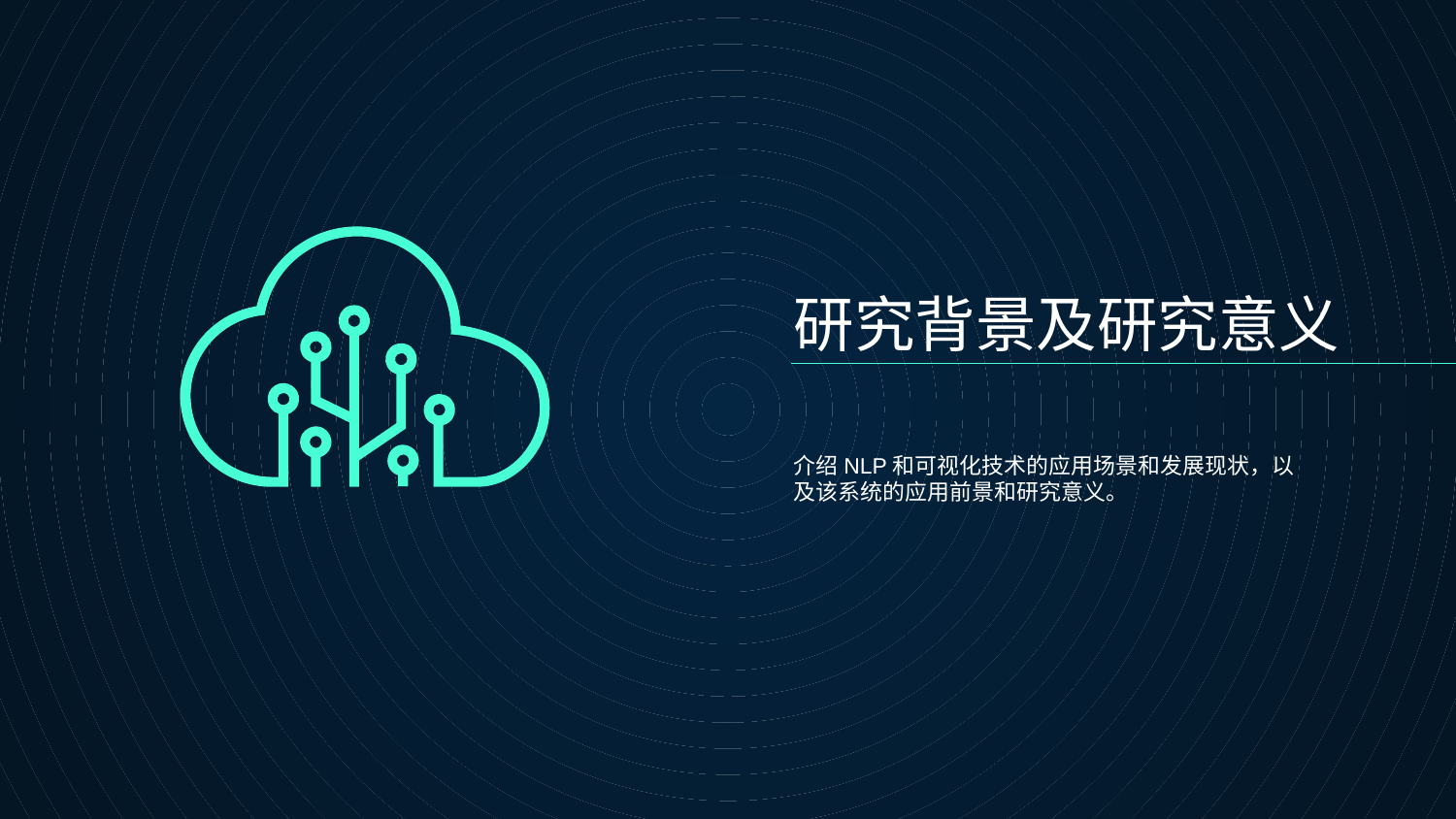

# 研究背景及研究意义
介绍NLP和可视化技术的应用场景和发展现状，以及该系统的应用前景和研究意义。